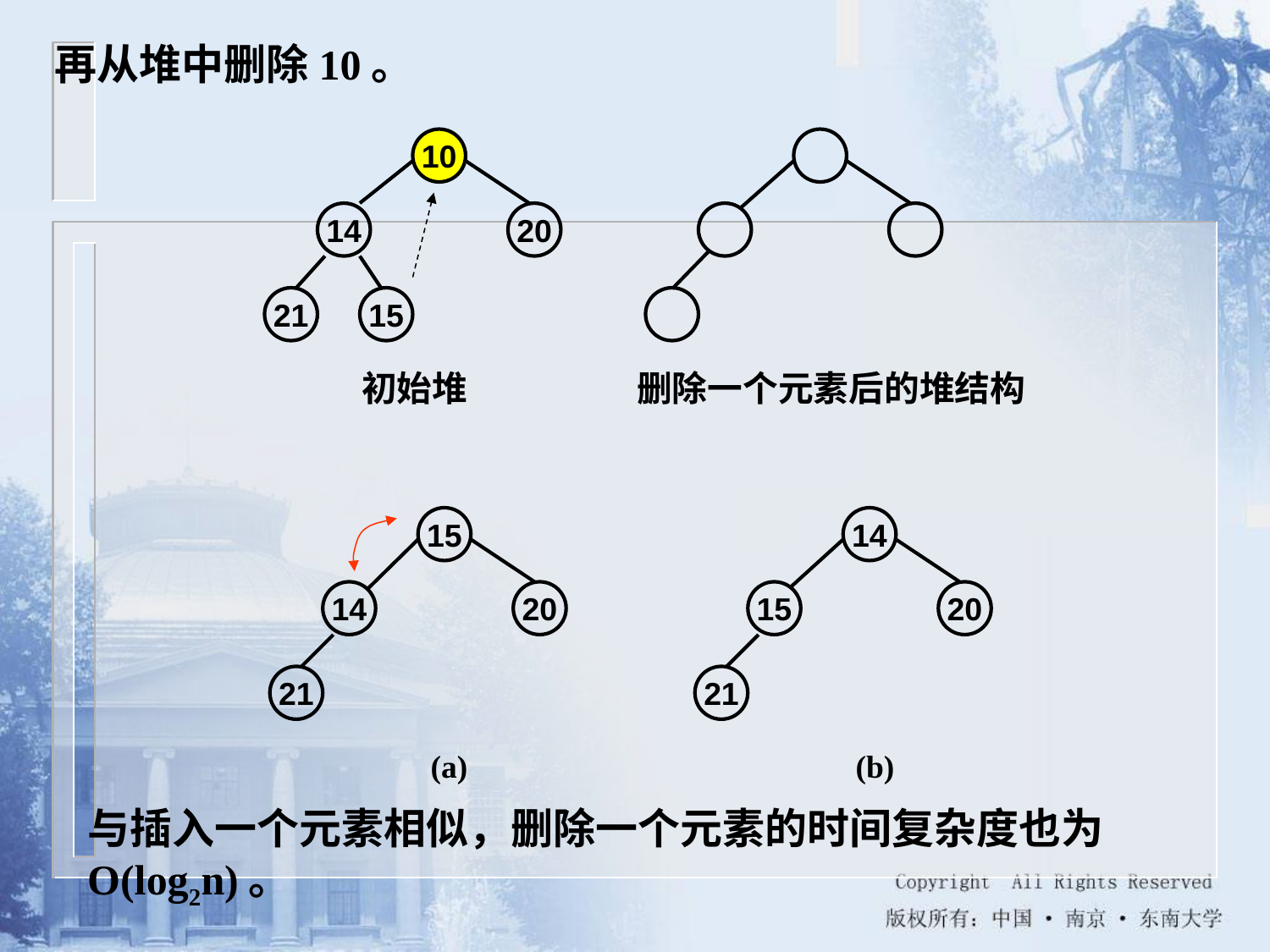

再从堆中删除10。
10

14
20

21
15

初始堆
删除一个元素后的堆结构
15
14

14
20
15
20

21
21
(a)
(b)
与插入一个元素相似，删除一个元素的时间复杂度也为O(log2n)。